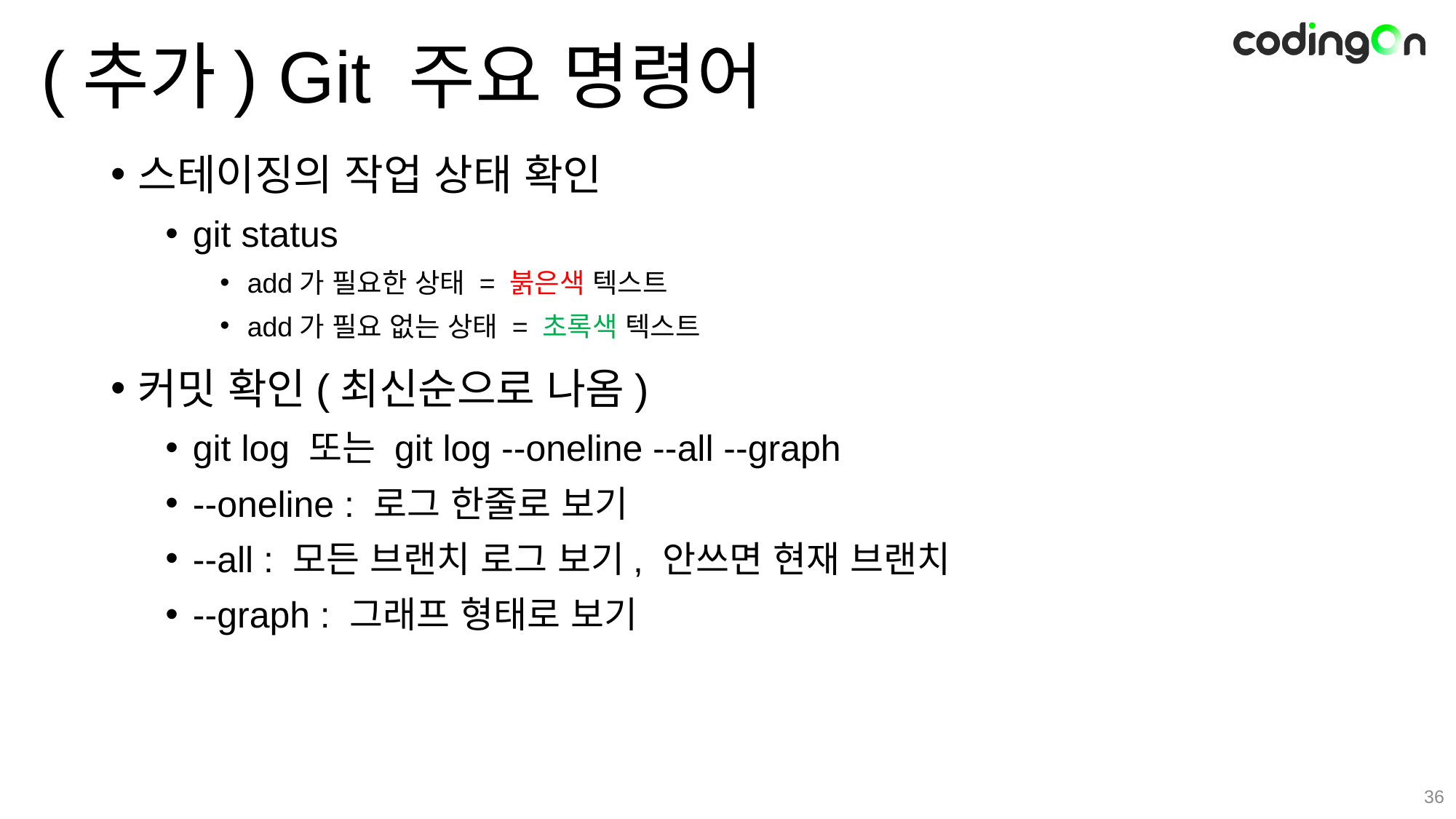

# (추가) Git 주요 명령어
스테이징의 작업 상태 확인
git status
add가 필요한 상태 = 붉은색 텍스트
add가 필요 없는 상태 = 초록색 텍스트
커밋 확인(최신순으로 나옴)
git log 또는 git log --oneline --all --graph
--oneline : 로그 한줄로 보기
--all : 모든 브랜치 로그 보기, 안쓰면 현재 브랜치
--graph : 그래프 형태로 보기
36